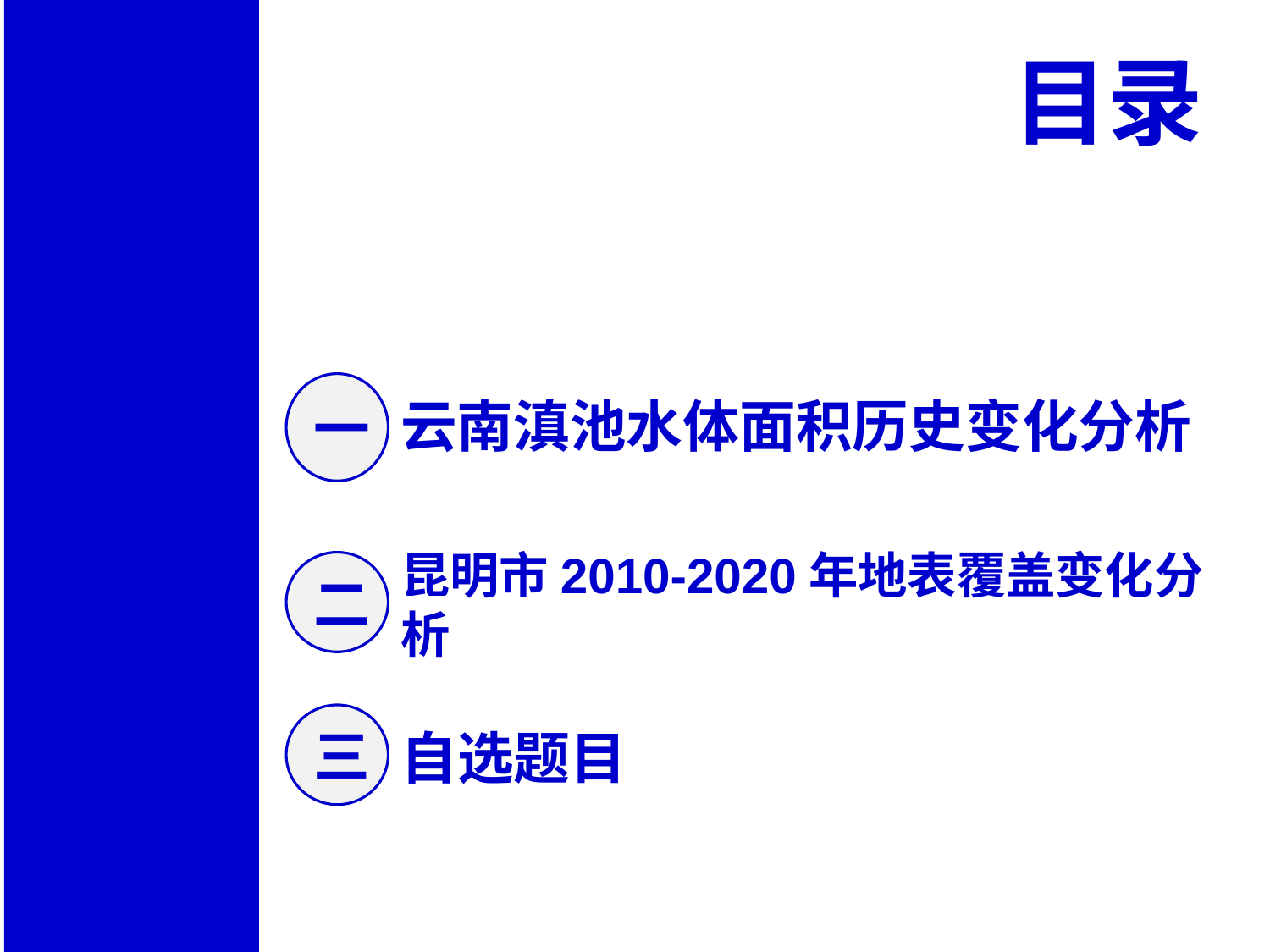

目录
一
云南滇池水体面积历史变化分析
二
昆明市2010-2020年地表覆盖变化分析
三
自选题目